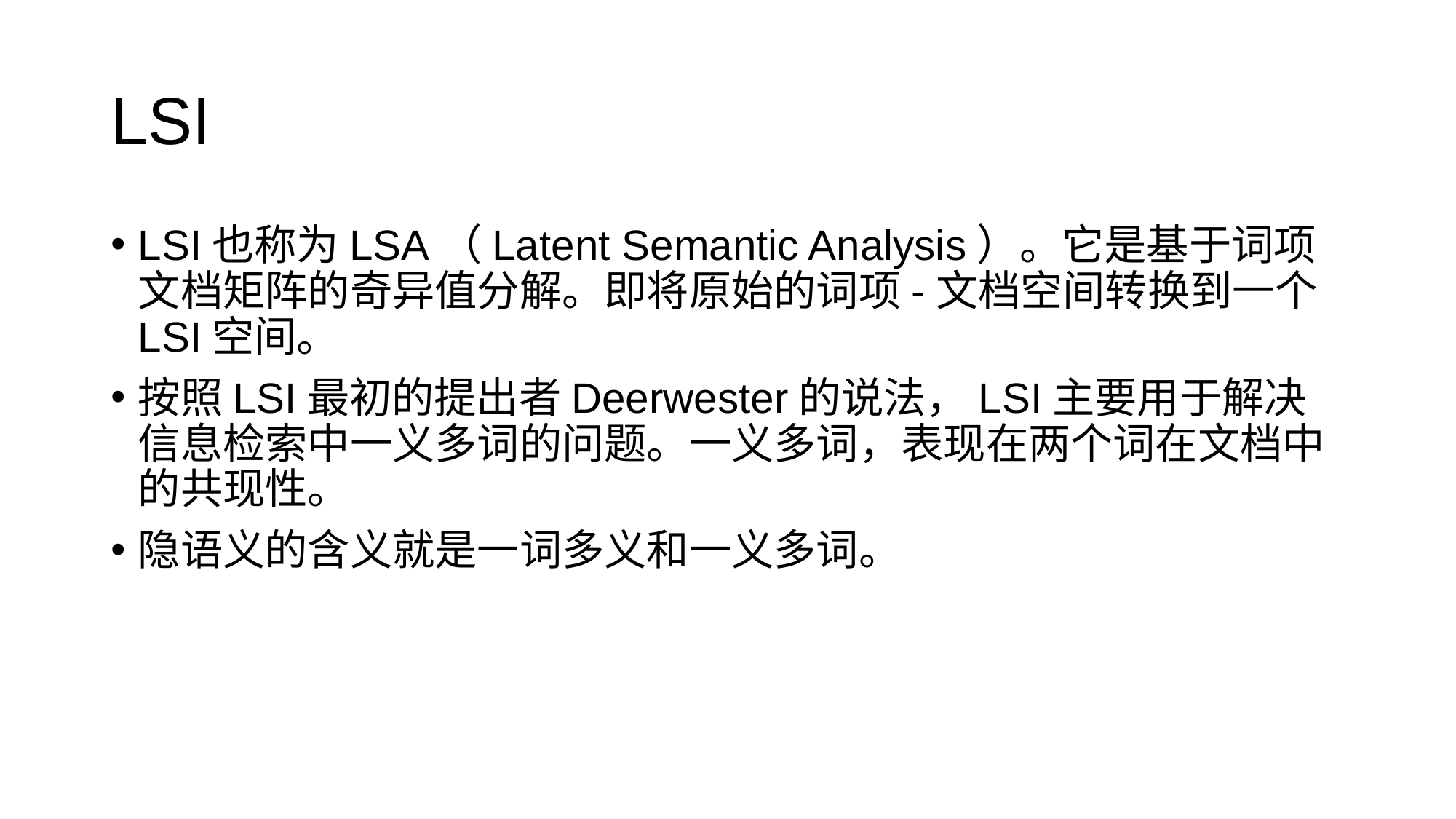

# LSI
LSI也称为LSA（Latent Semantic Analysis）。它是基于词项文档矩阵的奇异值分解。即将原始的词项-文档空间转换到一个LSI空间。
按照LSI最初的提出者Deerwester的说法，LSI主要用于解决信息检索中一义多词的问题。一义多词，表现在两个词在文档中的共现性。
隐语义的含义就是一词多义和一义多词。